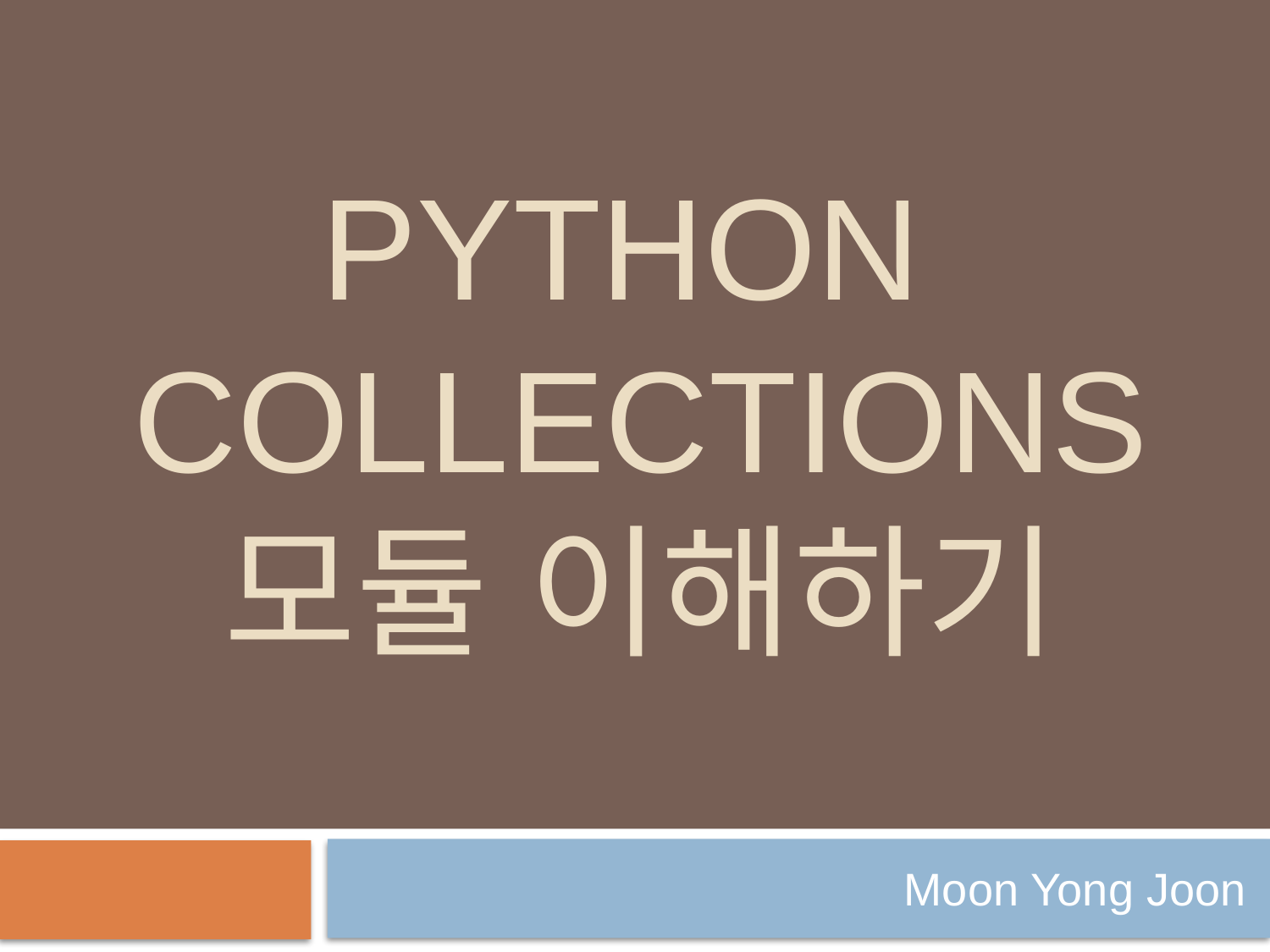

# Python collections 모듈 이해하기
Moon Yong Joon